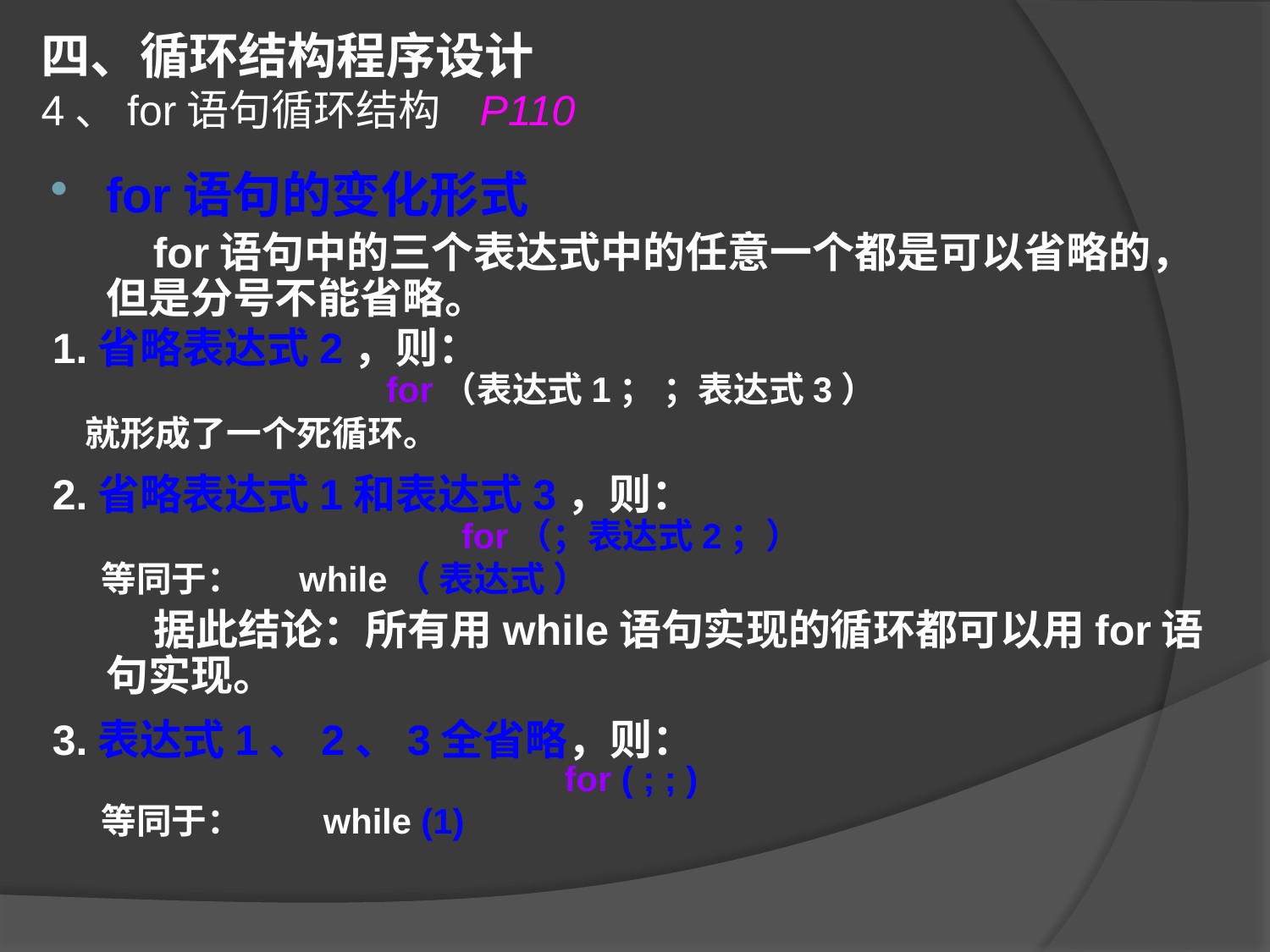

四、循环结构程序设计
4、for语句循环结构   P110
for语句的变化形式
	    for语句中的三个表达式中的任意一个都是可以省略的，但是分号不能省略。
1.省略表达式2，则：
for（表达式1； ；表达式3）
   就形成了一个死循环。
2.省略表达式1和表达式3，则：
for（；表达式2；）
     等同于：      while（ 表达式 ）
	    据此结论：所有用while语句实现的循环都可以用for语句实现。
3.表达式1、2、3全省略，则：
for ( ; ; )
     等同于：         while (1)